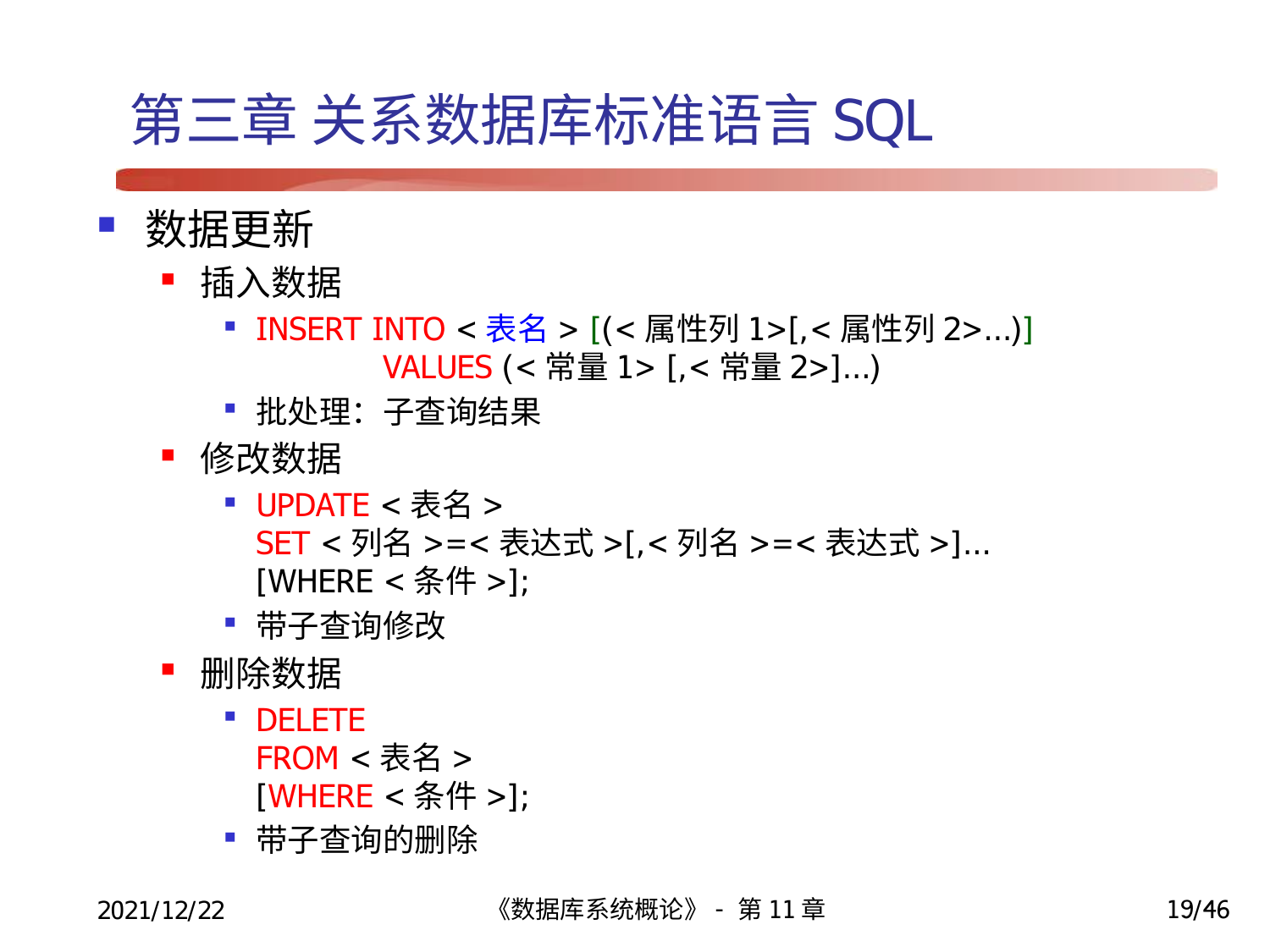

# 第三章 关系数据库标准语言SQL
数据更新
插入数据
INSERT INTO <表名> [(<属性列1>[,<属性列2>...)]
	VALUES (<常量1> [,<常量2>]...)
批处理：子查询结果
修改数据
UPDATE <表名> 　
SET <列名>=<表达式>[,<列名>=<表达式>]...
[WHERE <条件>];
带子查询修改
删除数据
DELETE
FROM <表名>
[WHERE <条件>];
带子查询的删除

《数据库系统概论》- 第11章
19/46
2021/12/22